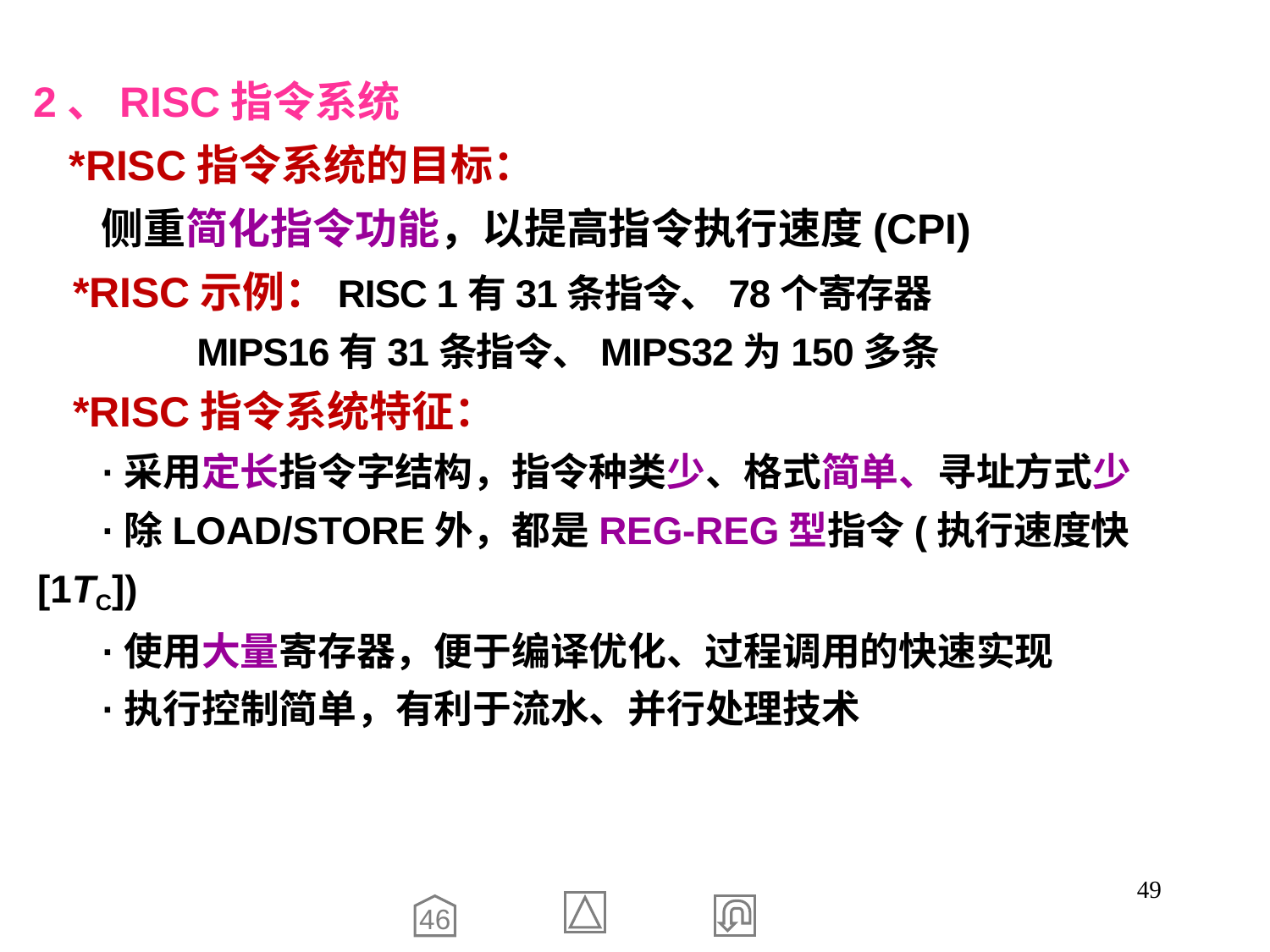

2、RISC指令系统
   *RISC指令系统的目标：
      侧重简化指令功能，以提高指令执行速度(CPI)
   *RISC示例：RISC 1有31条指令、78个寄存器
                MIPS16有31条指令、MIPS32为150多条
   *RISC指令系统特征：
      ·采用定长指令字结构，指令种类少、格式简单、寻址方式少
      ·除LOAD/STORE外，都是REG-REG型指令(执行速度快[1TC])
      ·使用大量寄存器，便于编译优化、过程调用的快速实现
      ·执行控制简单，有利于流水、并行处理技术
49

46